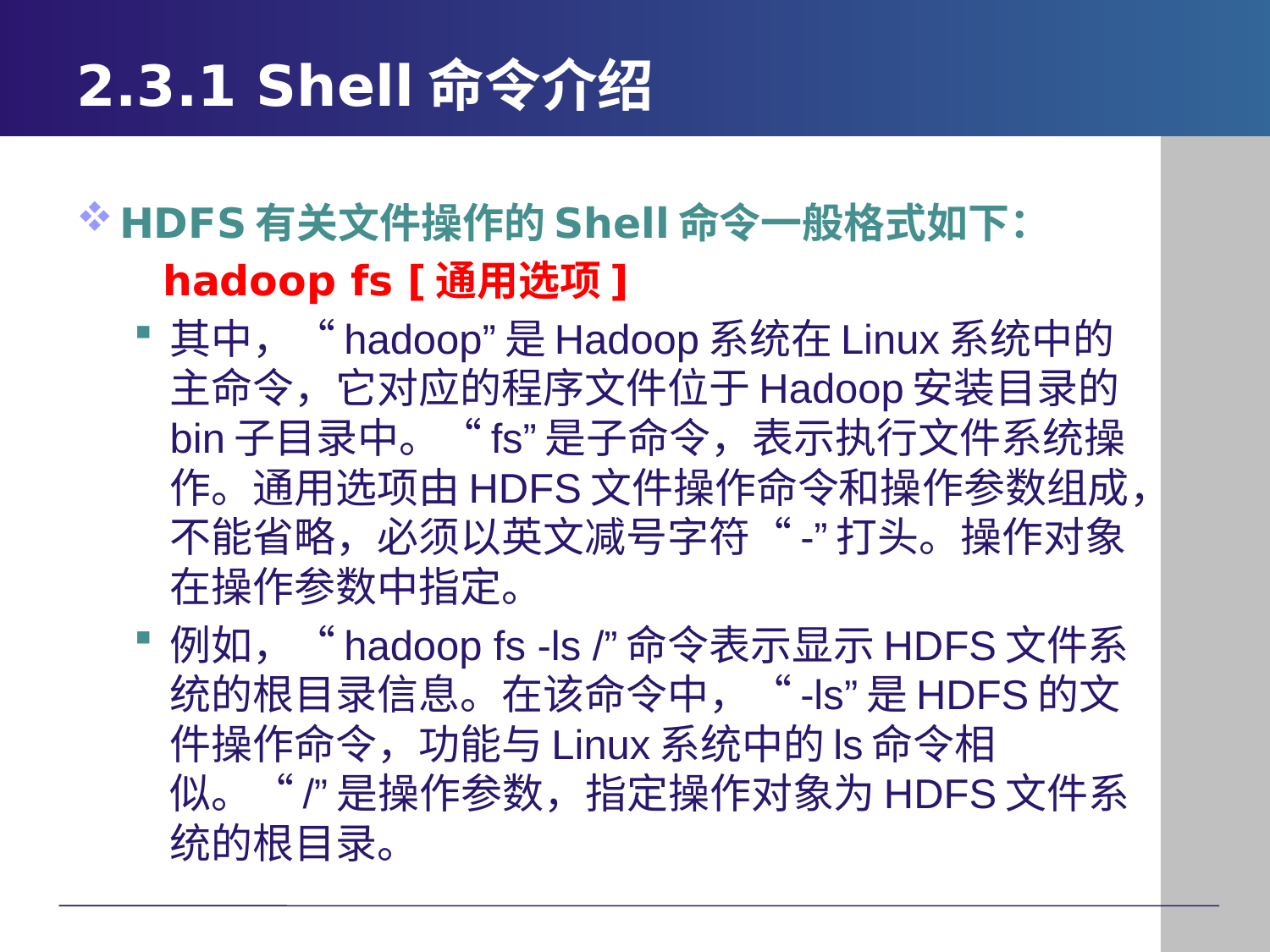

# 2.3.1 Shell命令介绍
HDFS有关文件操作的Shell命令一般格式如下：
      hadoop fs [通用选项]
其中，“hadoop”是Hadoop系统在Linux系统中的主命令，它对应的程序文件位于Hadoop安装目录的bin子目录中。“fs”是子命令，表示执行文件系统操作。通用选项由HDFS文件操作命令和操作参数组成，不能省略，必须以英文减号字符“-”打头。操作对象在操作参数中指定。
例如，“hadoop fs -ls /”命令表示显示HDFS文件系统的根目录信息。在该命令中，“-ls”是HDFS的文件操作命令，功能与Linux系统中的ls命令相似。“/”是操作参数，指定操作对象为HDFS文件系统的根目录。